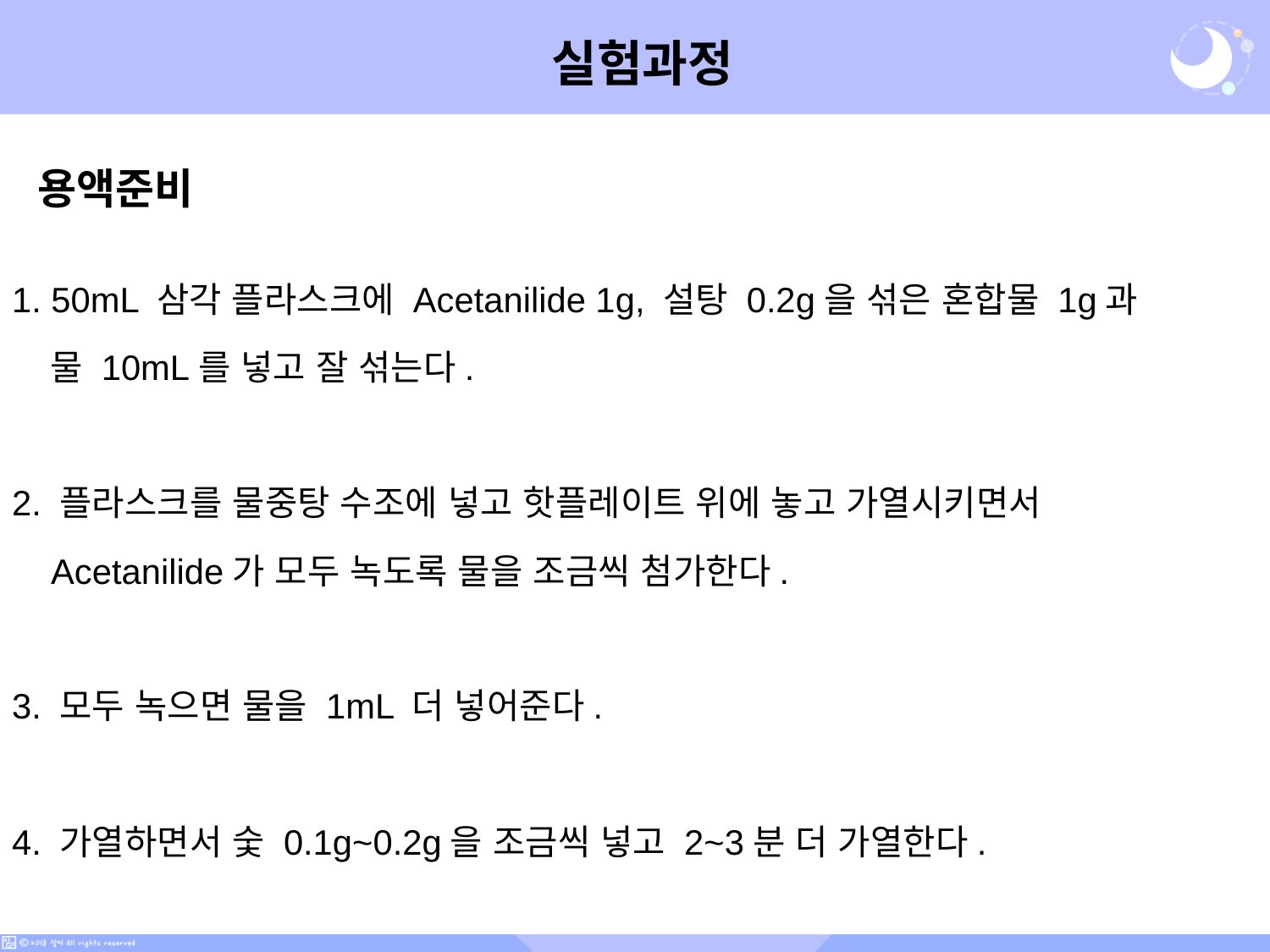

실험과정
용액준비

1. 50mL 삼각 플라스크에 Acetanilide 1g, 설탕 0.2g을 섞은 혼합물 1g과
   물 10mL를 넣고 잘 섞는다.

2. 플라스크를 물중탕 수조에 넣고 핫플레이트 위에 놓고 가열시키면서
    Acetanilide가 모두 녹도록 물을 조금씩 첨가한다.

3. 모두 녹으면 물을 1mL 더 넣어준다.

4. 가열하면서 숯 0.1g~0.2g을 조금씩 넣고 2~3분 더 가열한다.